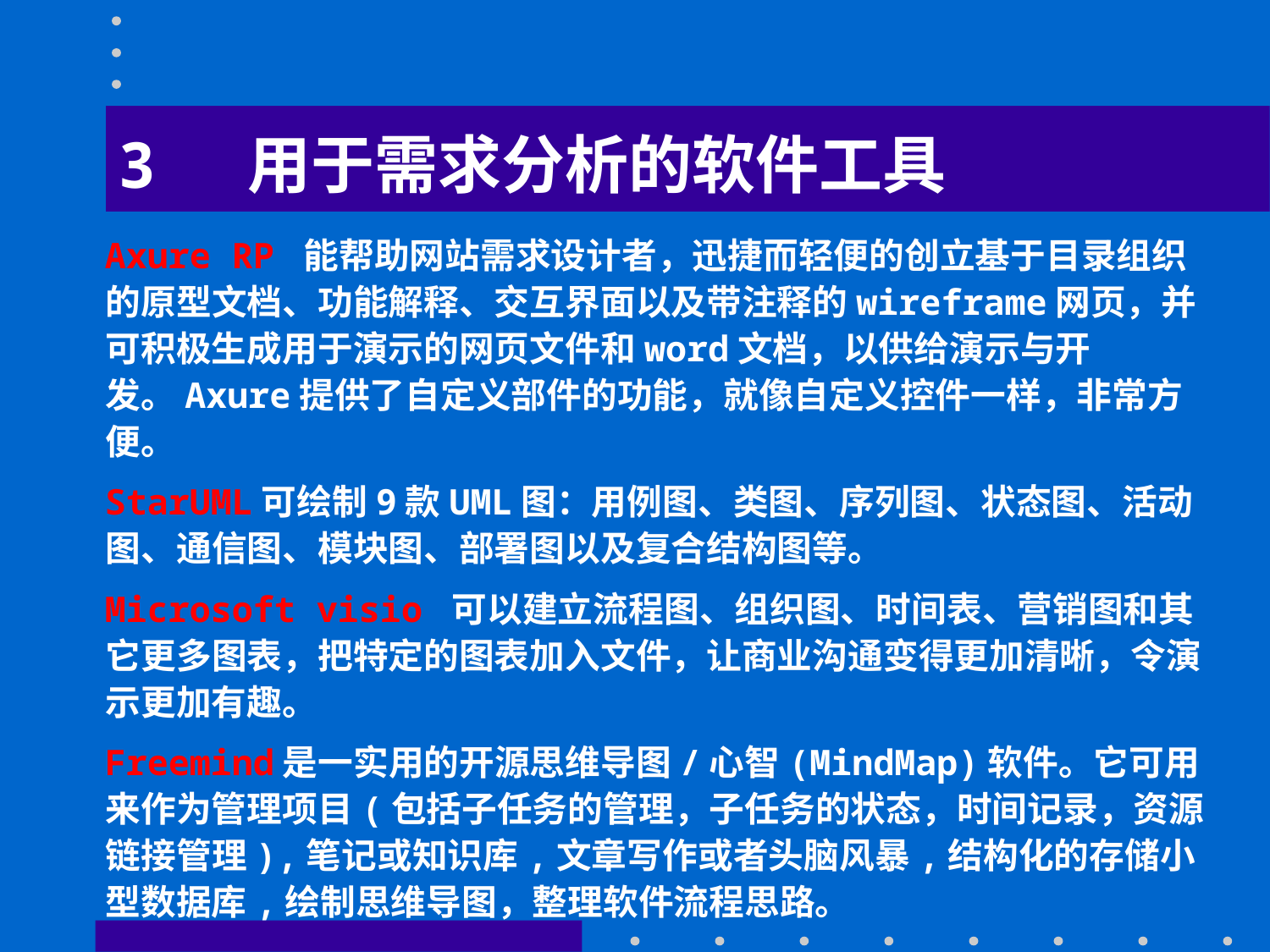

3  用于需求分析的软件工具
Axure RP 能帮助网站需求设计者，迅捷而轻便的创立基于目录组织的原型文档、功能解释、交互界面以及带注释的wireframe网页，并可积极生成用于演示的网页文件和word文档，以供给演示与开发。Axure提供了自定义部件的功能，就像自定义控件一样，非常方便。
StarUML可绘制9款UML图：用例图、类图、序列图、状态图、活动图、通信图、模块图、部署图以及复合结构图等。
Microsoft visio 可以建立流程图、组织图、时间表、营销图和其它更多图表，把特定的图表加入文件，让商业沟通变得更加清晰，令演示更加有趣。
Freemind是一实用的开源思维导图/心智(MindMap)软件。它可用来作为管理项目(包括子任务的管理，子任务的状态，时间记录，资源链接管理),笔记或知识库,文章写作或者头脑风暴,结构化的存储小型数据库,绘制思维导图，整理软件流程思路。